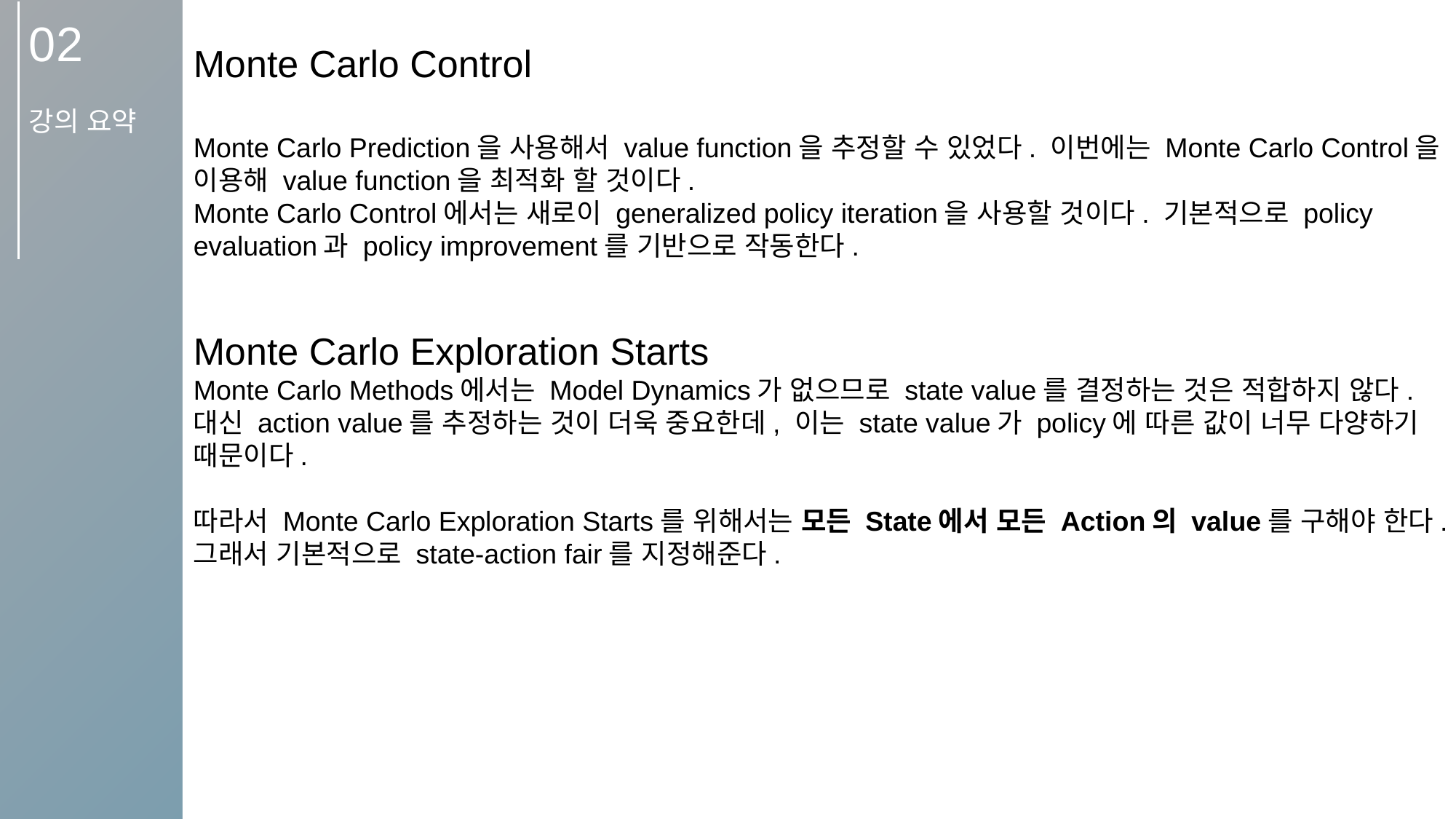

02

강의 요약

Monte Carlo Control

Monte Carlo Prediction을 사용해서 value function을 추정할 수 있었다. 이번에는 Monte Carlo Control을 이용해 value function을 최적화 할 것이다.
Monte Carlo Control에서는 새로이 generalized policy iteration을 사용할 것이다. 기본적으로 policy evaluation과 policy improvement를 기반으로 작동한다.

Monte Carlo Exploration Starts
Monte Carlo Methods에서는 Model Dynamics가 없으므로 state value를 결정하는 것은 적합하지 않다. 대신 action value를 추정하는 것이 더욱 중요한데, 이는 state value가 policy에 따른 값이 너무 다양하기 때문이다.

따라서 Monte Carlo Exploration Starts를 위해서는 모든 State에서 모든 Action의 value를 구해야 한다.그래서 기본적으로 state-action fair를 지정해준다.